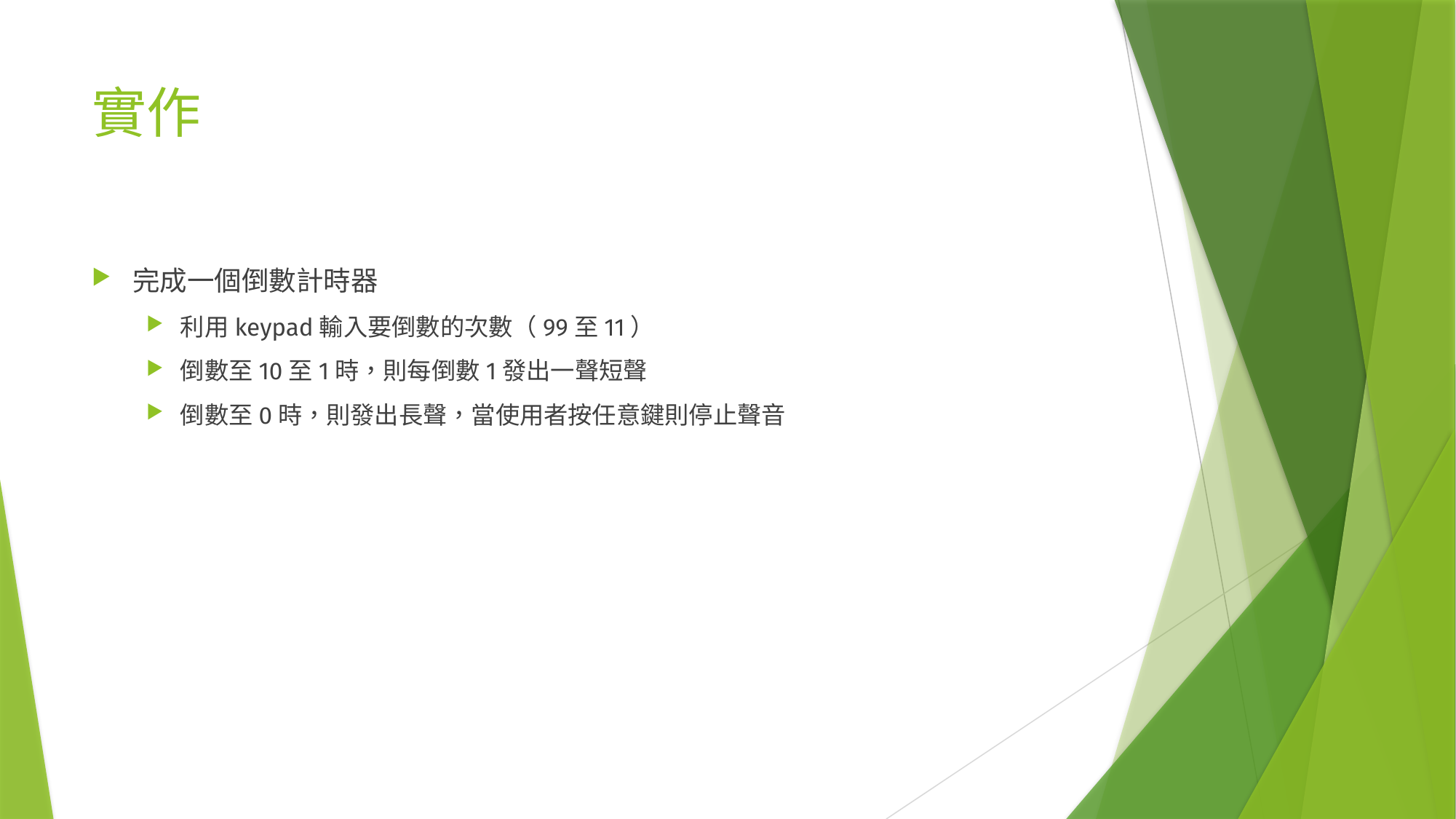

# 實作
完成一個倒數計時器
利用keypad輸入要倒數的次數（99至11）
倒數至10至1時，則每倒數1發出一聲短聲
倒數至0時，則發出長聲，當使用者按任意鍵則停止聲音